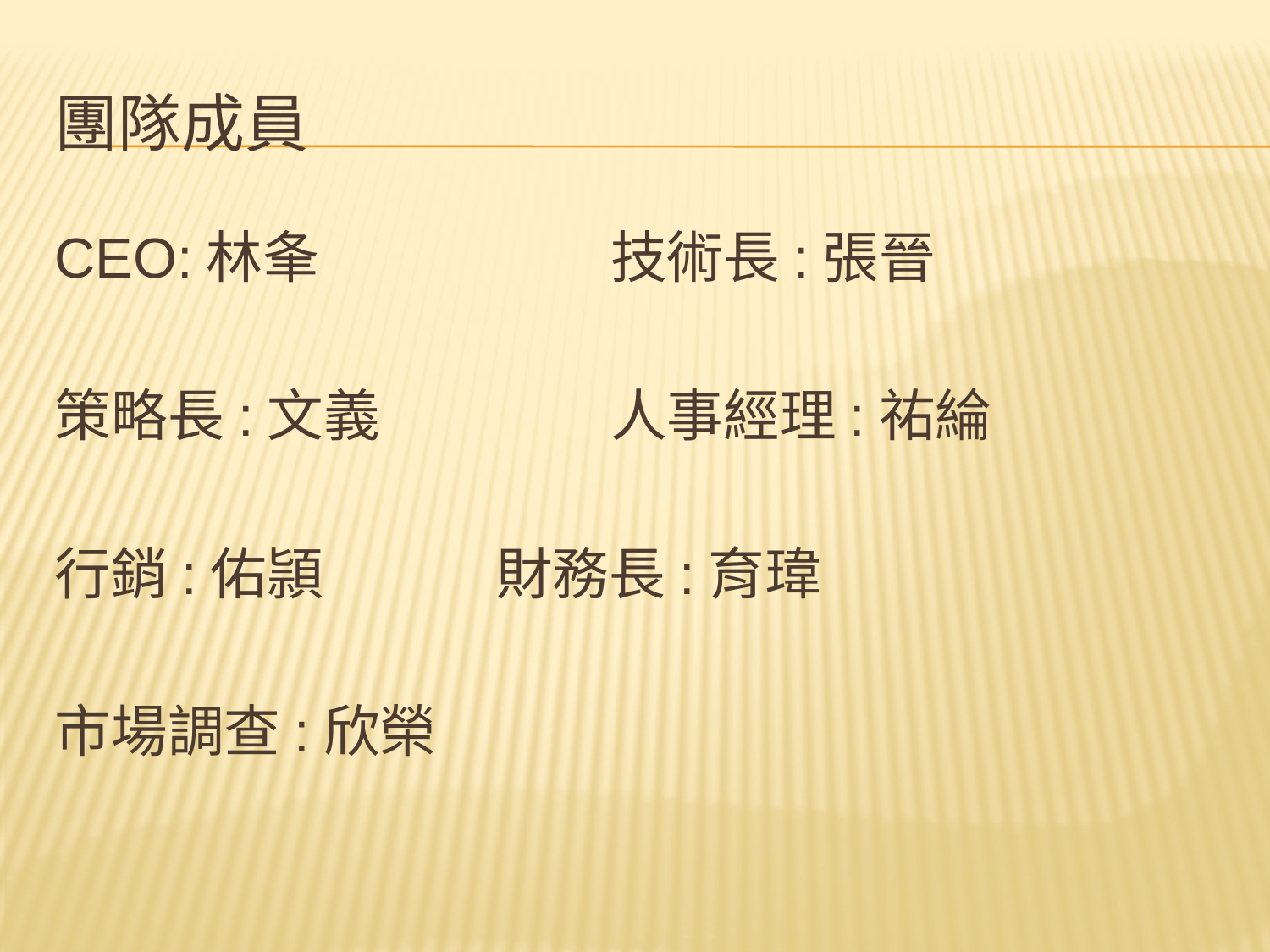

# 團隊成員
CEO:林夆			技術長:張晉

策略長:文義		人事經理:祐綸

行銷:佑頴          	 財務長:育瑋

市場調查:欣榮